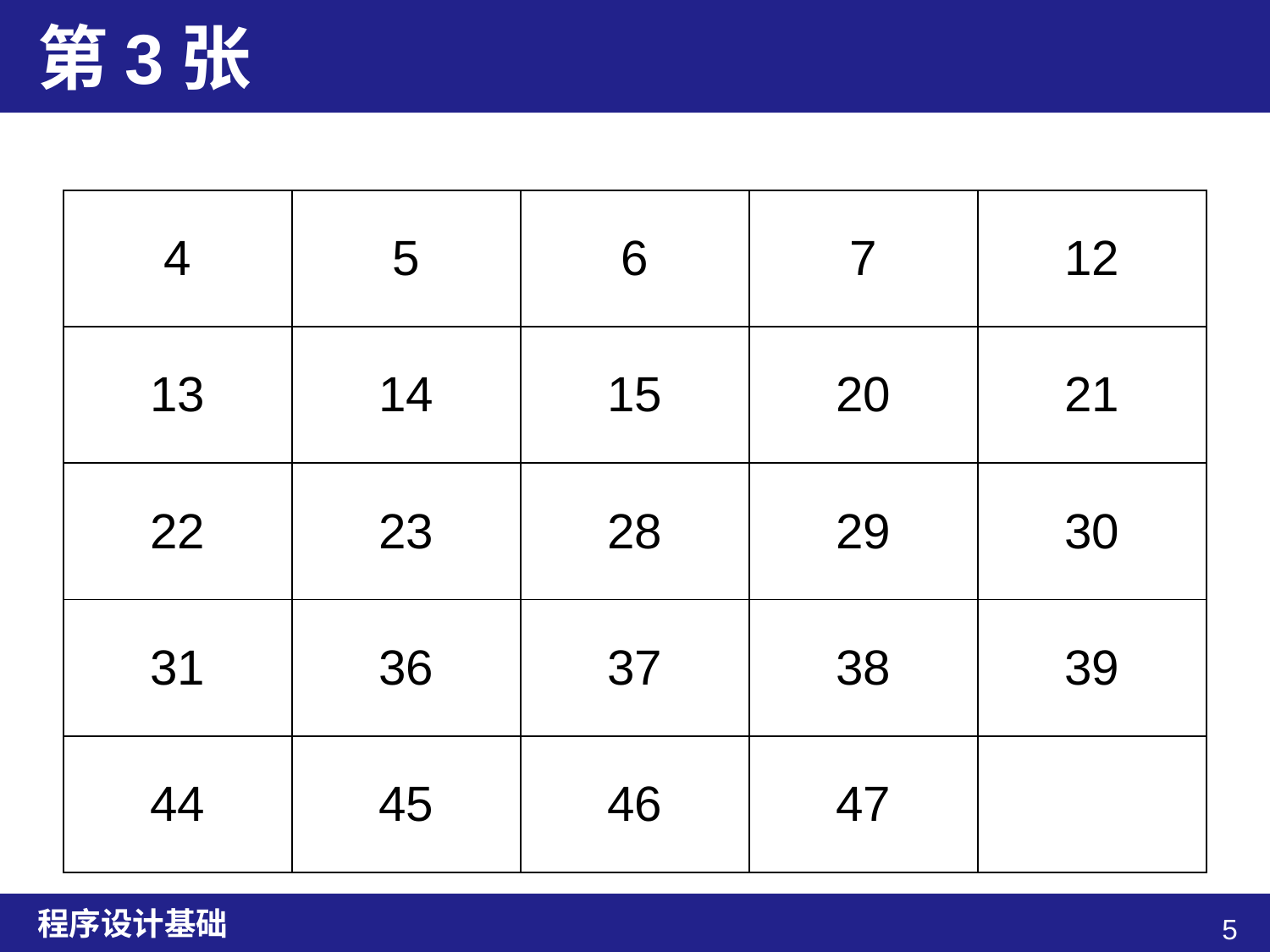

# 第3张
| 4 | 5 | 6 | 7 | 12 |
| --- | --- | --- | --- | --- |
| 13 | 14 | 15 | 20 | 21 |
| 22 | 23 | 28 | 29 | 30 |
| 31 | 36 | 37 | 38 | 39 |
| 44 | 45 | 46 | 47 |  |